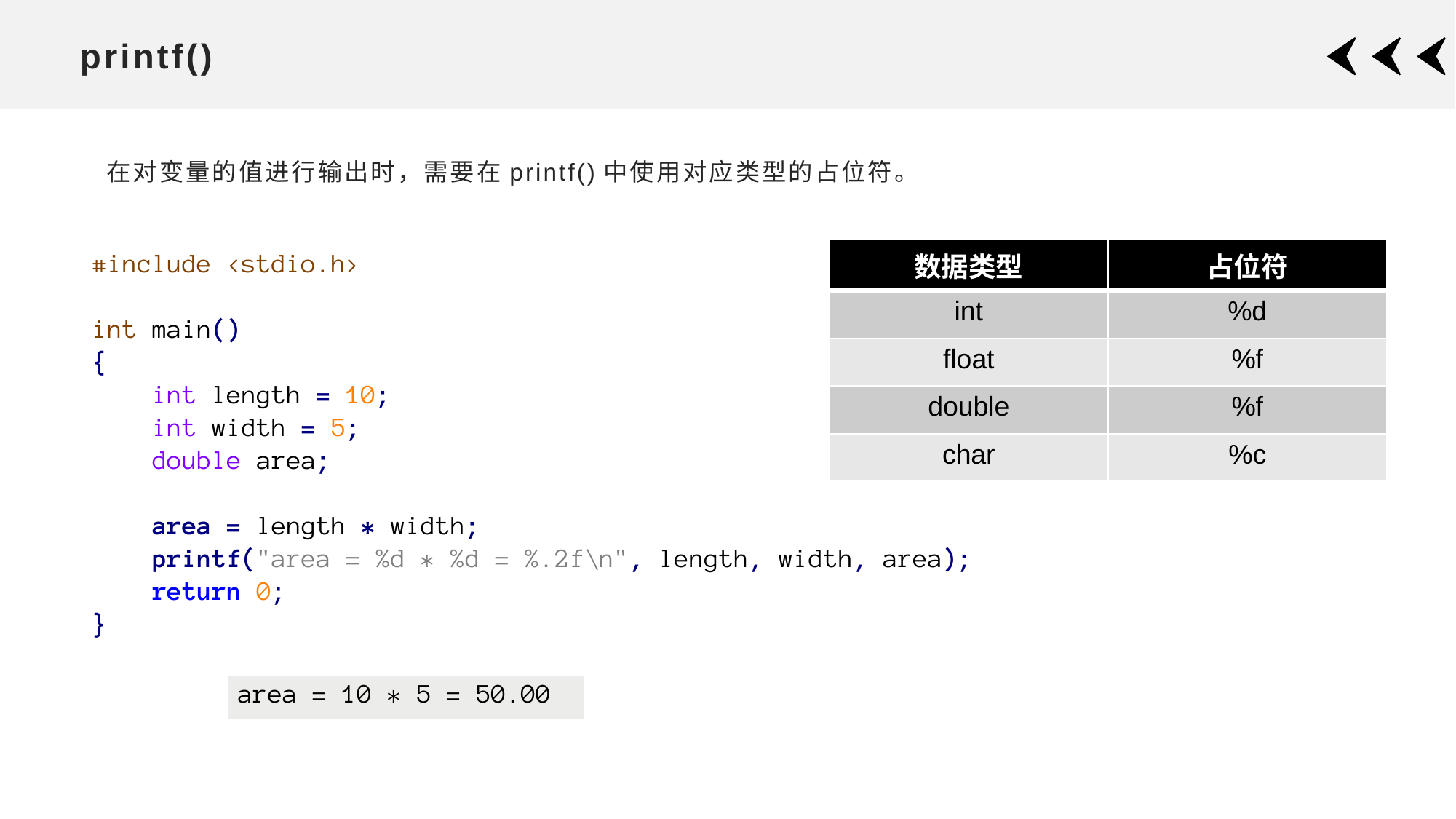

# printf()
在对变量的值进行输出时，需要在printf()中使用对应类型的占位符。

#include <stdio.h> int main(){    int length = 10;    int width = 5;    double area;     area = length * width;    printf("area = %d * %d = %.2f\n", length, width, area);    return 0;}
| 数据类型 | 占位符 |
| --- | --- |
| int | %d |
| float | %f |
| double | %f |
| char | %c |
| area = 10 \* 5 = 50.00 |
| --- |